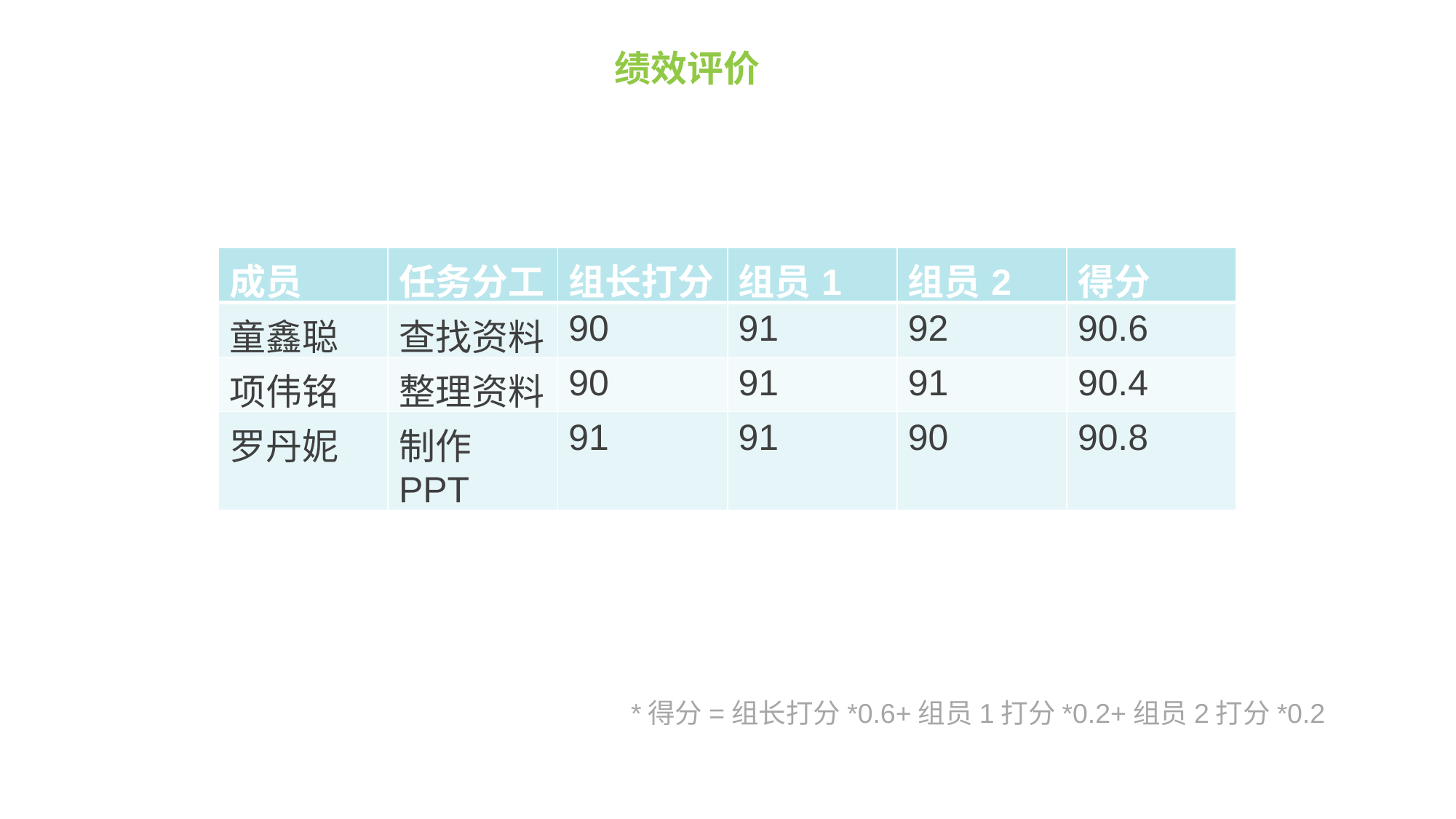

绩效评价
| 成员 | 任务分工 | 组长打分 | 组员1 | 组员2 | 得分 |
| --- | --- | --- | --- | --- | --- |
| 童鑫聪 | 查找资料 | 90 | 91 | 92 | 90.6 |
| 项伟铭 | 整理资料 | 90 | 91 | 91 | 90.4 |
| 罗丹妮 | 制作PPT | 91 | 91 | 90 | 90.8 |
*得分=组长打分*0.6+组员1打分*0.2+组员2打分*0.2